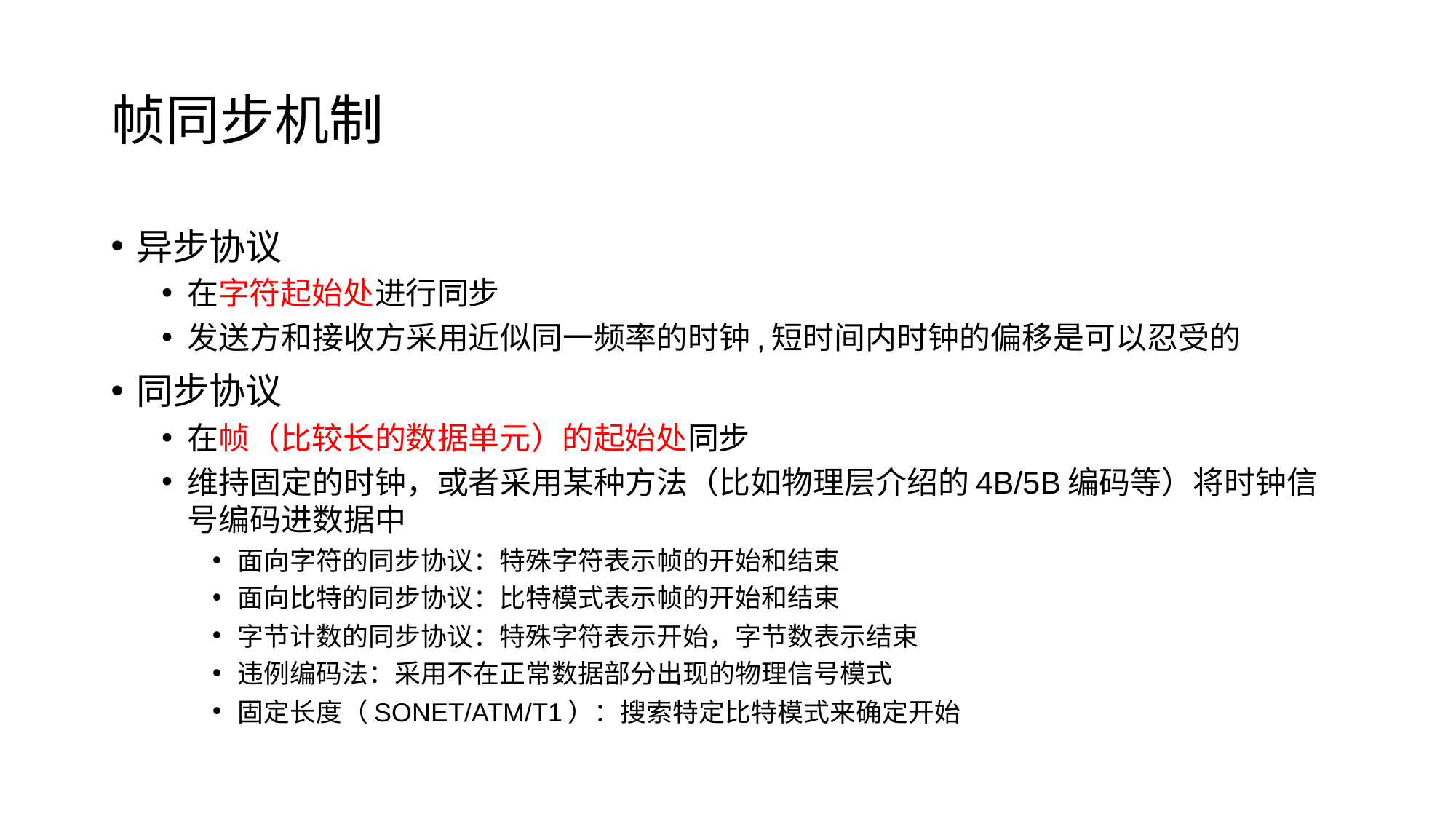

# 帧同步机制
异步协议
在字符起始处进行同步
发送方和接收方采用近似同一频率的时钟,短时间内时钟的偏移是可以忍受的
同步协议
在帧（比较长的数据单元）的起始处同步
维持固定的时钟，或者采用某种方法（比如物理层介绍的4B/5B编码等）将时钟信号编码进数据中
面向字符的同步协议：特殊字符表示帧的开始和结束
面向比特的同步协议：比特模式表示帧的开始和结束
字节计数的同步协议：特殊字符表示开始，字节数表示结束
违例编码法：采用不在正常数据部分出现的物理信号模式
固定长度（SONET/ATM/T1）：搜索特定比特模式来确定开始